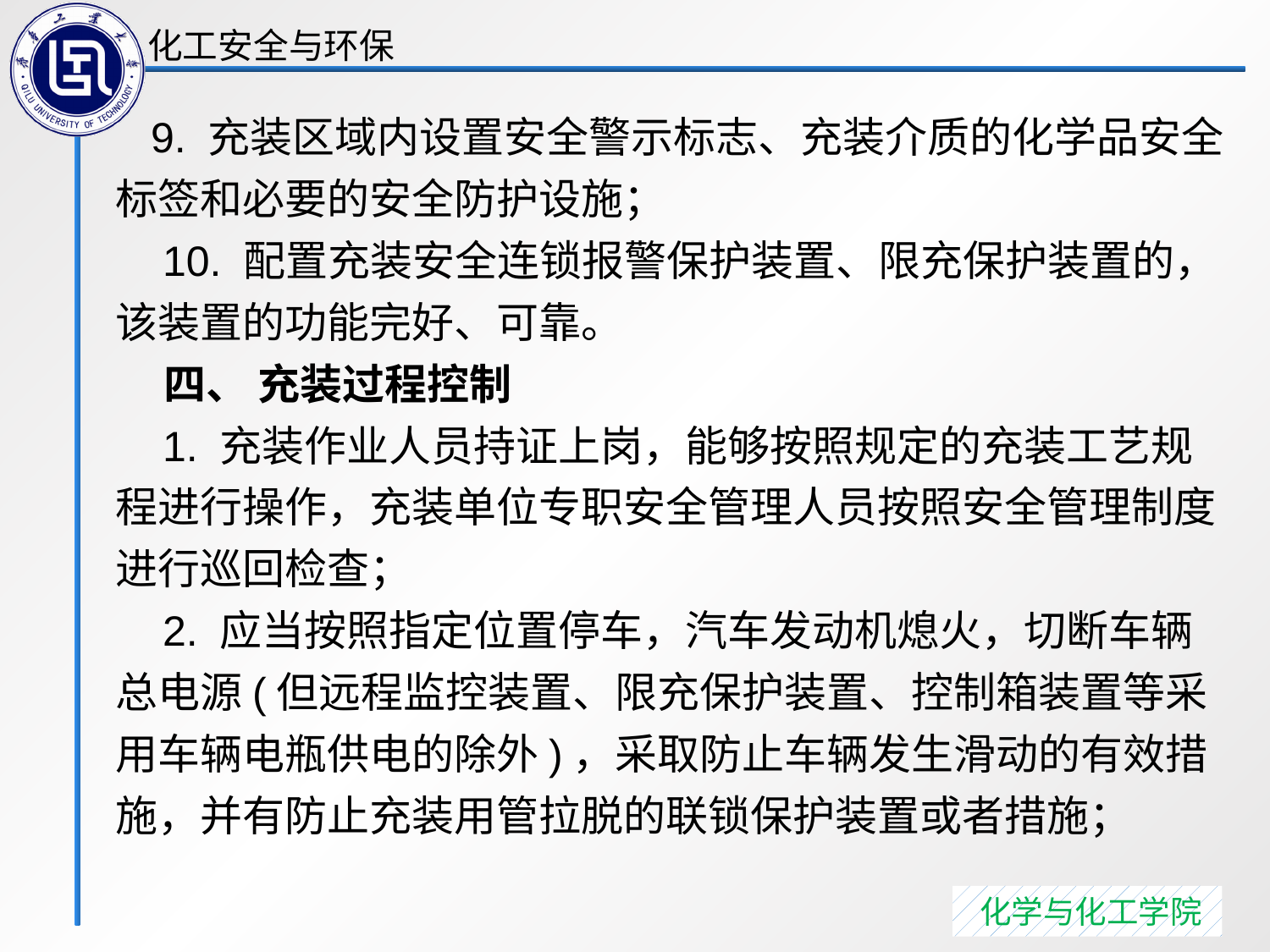

9. 充装区域内设置安全警示标志、充装介质的化学品安全标签和必要的安全防护设施；
    10. 配置充装安全连锁报警保护装置、限充保护装置的，该装置的功能完好、可靠。
    四、 充装过程控制
    1. 充装作业人员持证上岗，能够按照规定的充装工艺规程进行操作，充装单位专职安全管理人员按照安全管理制度进行巡回检查；
    2. 应当按照指定位置停车，汽车发动机熄火，切断车辆总电源(但远程监控装置、限充保护装置、控制箱装置等采用车辆电瓶供电的除外)，采取防止车辆发生滑动的有效措施，并有防止充装用管拉脱的联锁保护装置或者措施；